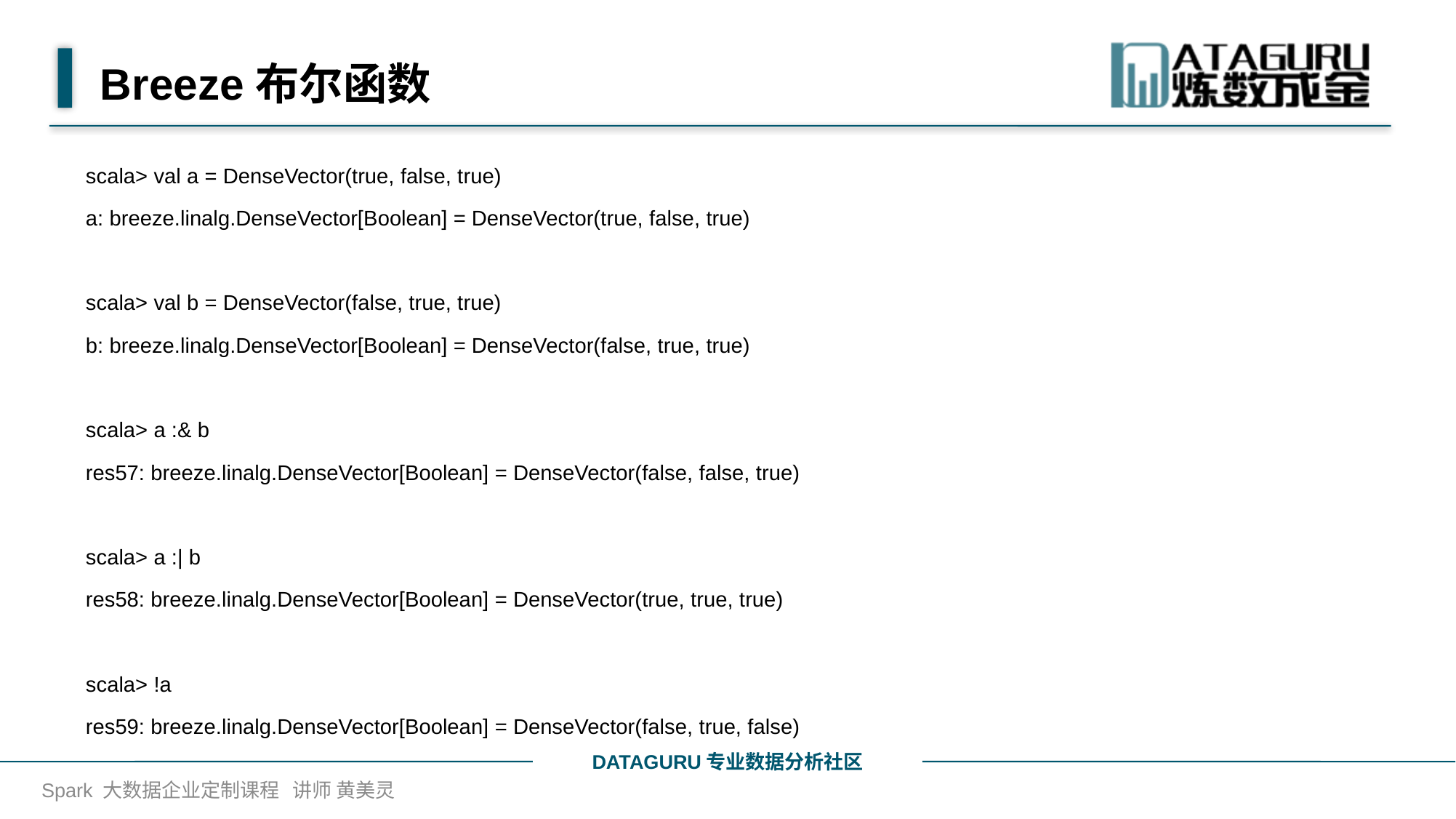

# Breeze布尔函数
scala> val a = DenseVector(true, false, true)
a: breeze.linalg.DenseVector[Boolean] = DenseVector(true, false, true)

scala> val b = DenseVector(false, true, true)
b: breeze.linalg.DenseVector[Boolean] = DenseVector(false, true, true)

scala> a :& b
res57: breeze.linalg.DenseVector[Boolean] = DenseVector(false, false, true)

scala> a :| b
res58: breeze.linalg.DenseVector[Boolean] = DenseVector(true, true, true)

scala> !a
res59: breeze.linalg.DenseVector[Boolean] = DenseVector(false, true, false)